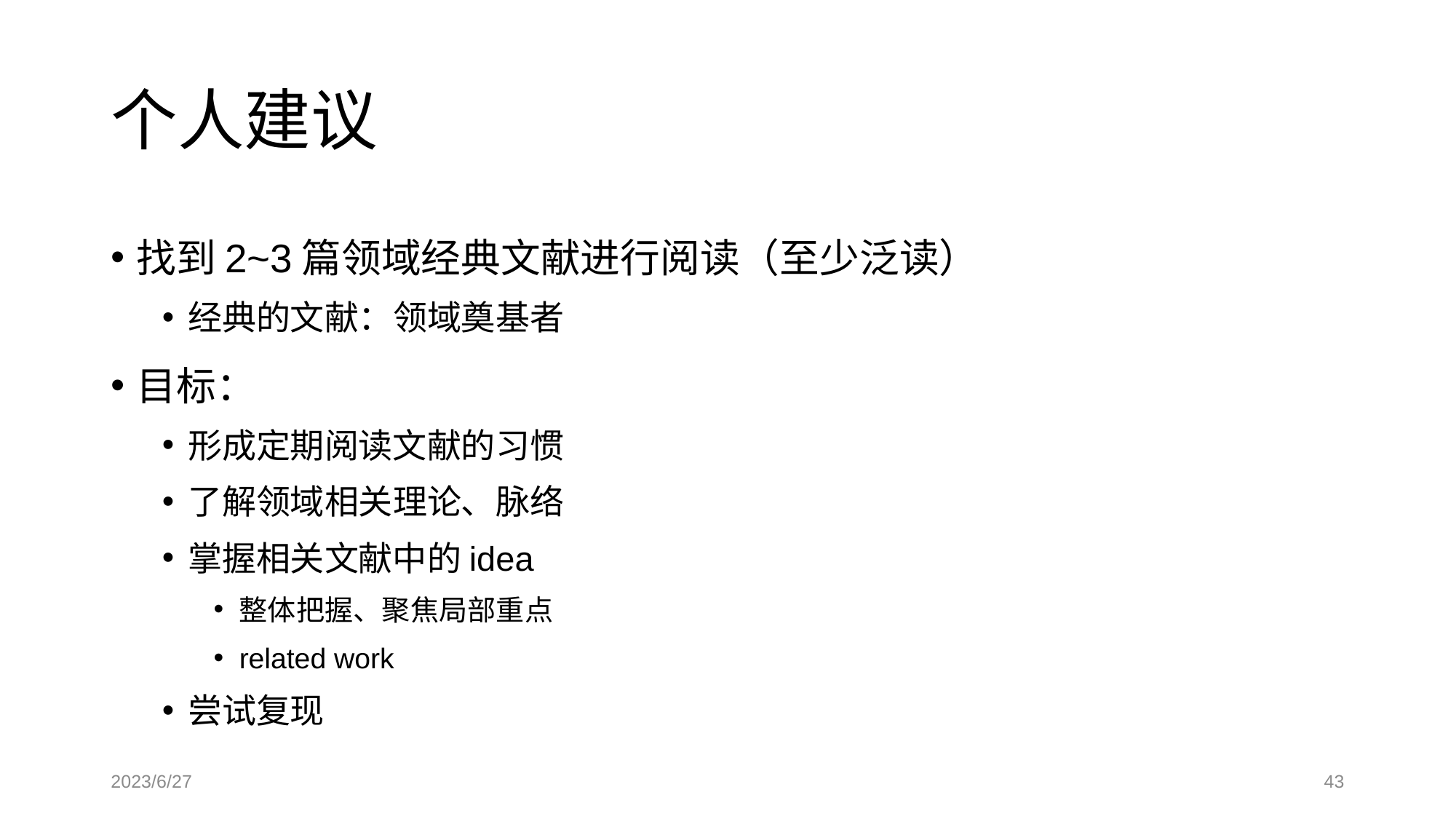

# 个人建议
找到2~3篇领域经典文献进行阅读（至少泛读）
经典的文献：领域奠基者
目标：
形成定期阅读文献的习惯
了解领域相关理论、脉络
掌握相关文献中的idea
整体把握、聚焦局部重点
related work
尝试复现
2023/6/27
43